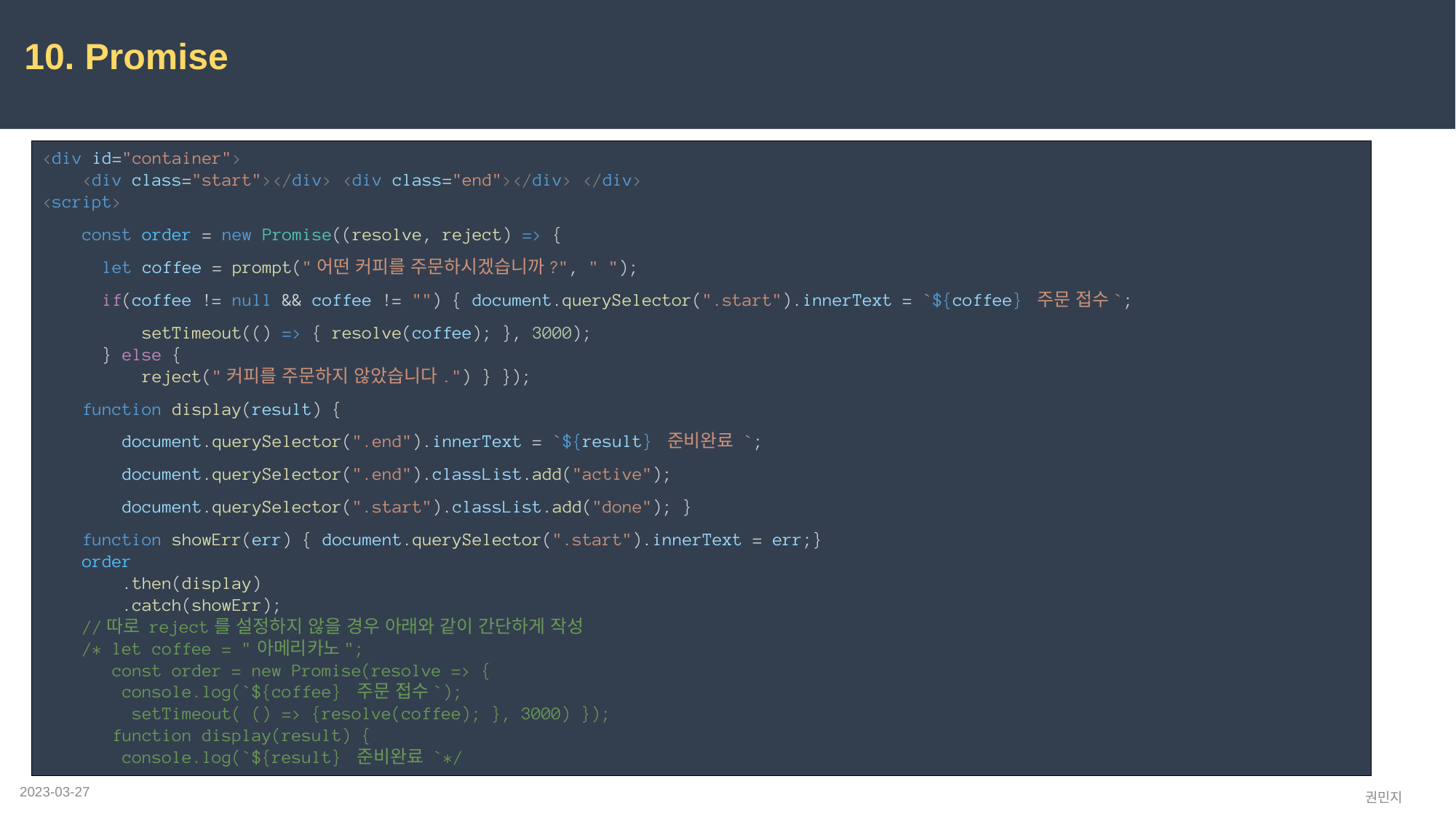

10. Promise
<div id="container">
    <div class="start"></div> <div class="end"></div> </div>
<script>
    const order = new Promise((resolve, reject) => {
      let coffee = prompt("어떤 커피를 주문하시겠습니까?", " ");
      if(coffee != null && coffee != "") { document.querySelector(".start").innerText = `${coffee} 주문 접수`;
          setTimeout(() => { resolve(coffee); }, 3000);
      } else {
          reject("커피를 주문하지 않았습니다.") } });
    function display(result) {
        document.querySelector(".end").innerText = `${result} 준비완료 `;
        document.querySelector(".end").classList.add("active");
        document.querySelector(".start").classList.add("done"); }
    function showErr(err) { document.querySelector(".start").innerText = err;}
    order
        .then(display)
        .catch(showErr);
    //따로 reject를 설정하지 않을 경우 아래와 같이 간단하게 작성
    /* let coffee = "아메리카노";
       const order = new Promise(resolve => {
        console.log(`${coffee} 주문 접수`);
         setTimeout( () => {resolve(coffee); }, 3000) });
       function display(result) {
        console.log(`${result} 준비완료 `*/
2023-03-27
권민지